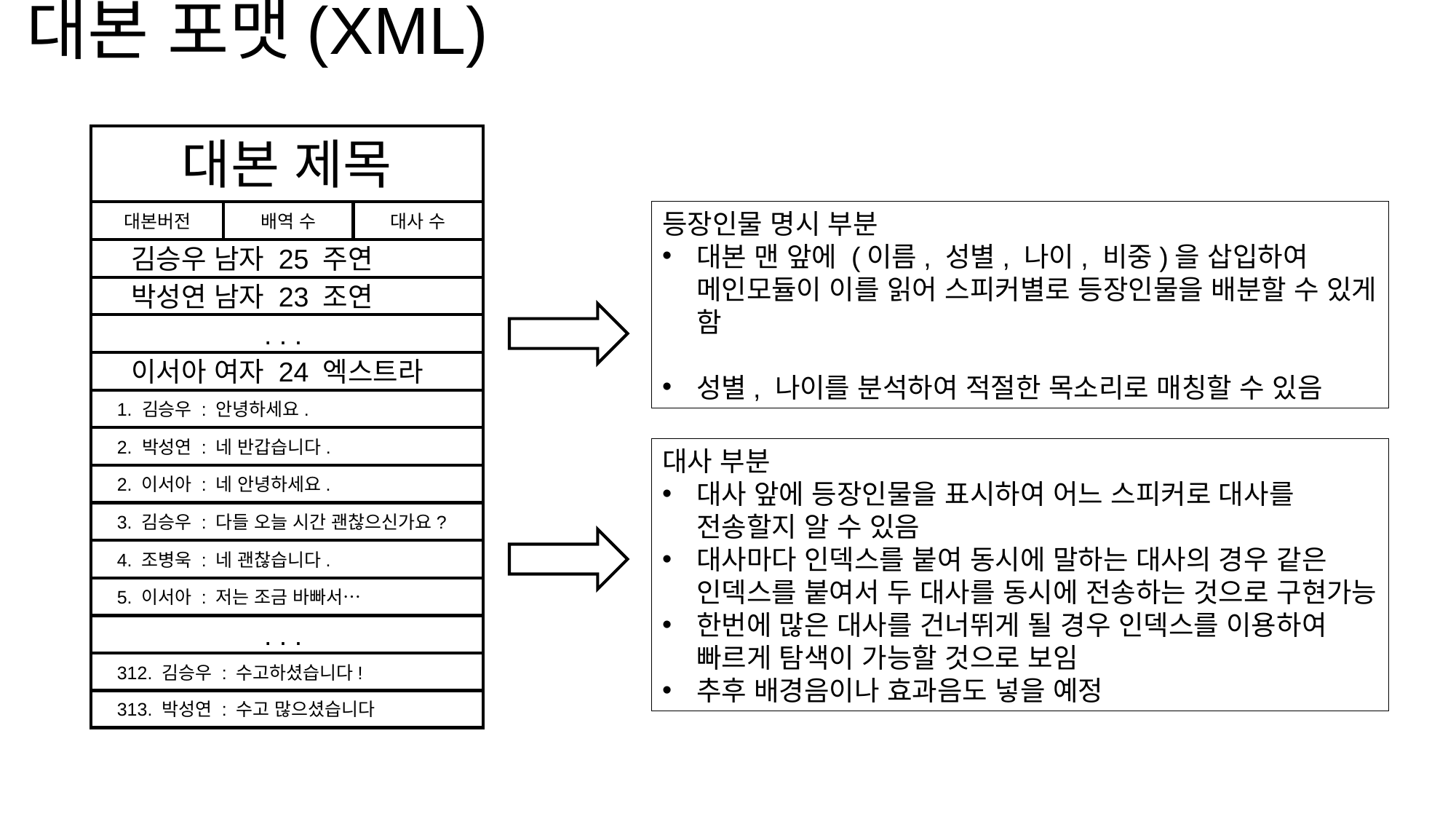

# 대본 포맷(XML)
대본 제목

등장인물 명시 부분
대본 맨 앞에 (이름, 성별, 나이, 비중)을 삽입하여 메인모듈이 이를 읽어 스피커별로 등장인물을 배분할 수 있게 함

성별, 나이를 분석하여 적절한 목소리로 매칭할 수 있음
대본버전
배역 수
대사 수
   김승우 남자 25 주연
   박성연 남자 23 조연

. . .
   이서아 여자 24 엑스트라
   1. 김승우 : 안녕하세요.
   2. 박성연 : 네 반갑습니다.
대사 부분
대사 앞에 등장인물을 표시하여 어느 스피커로 대사를 전송할지 알 수 있음
대사마다 인덱스를 붙여 동시에 말하는 대사의 경우 같은 인덱스를 붙여서 두 대사를 동시에 전송하는 것으로 구현가능
한번에 많은 대사를 건너뛰게 될 경우 인덱스를 이용하여 빠르게 탐색이 가능할 것으로 보임
추후 배경음이나 효과음도 넣을 예정
   2. 이서아 : 네 안녕하세요.
   3. 김승우 : 다들 오늘 시간 괜찮으신가요?

   4. 조병욱 : 네 괜찮습니다.
   5. 이서아 : 저는 조금 바빠서…
. . .
   312. 김승우 : 수고하셨습니다!
   313. 박성연 : 수고 많으셨습니다